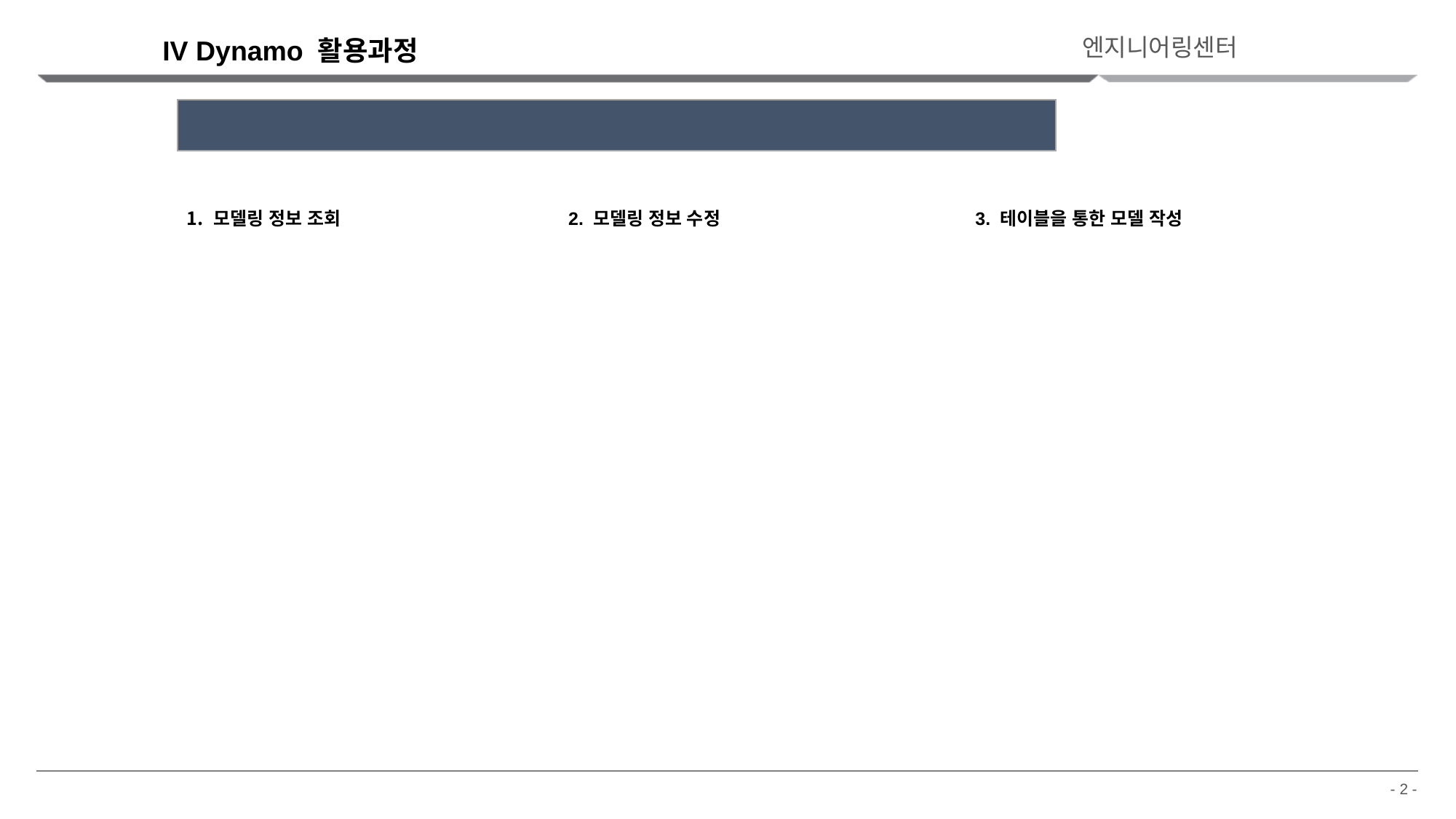

IV Dynamo 활용과정
엔지니어링센터
기초과정
모델링 정보 조회
2. 모델링 정보 수정
3. 테이블을 통한 모델 작성